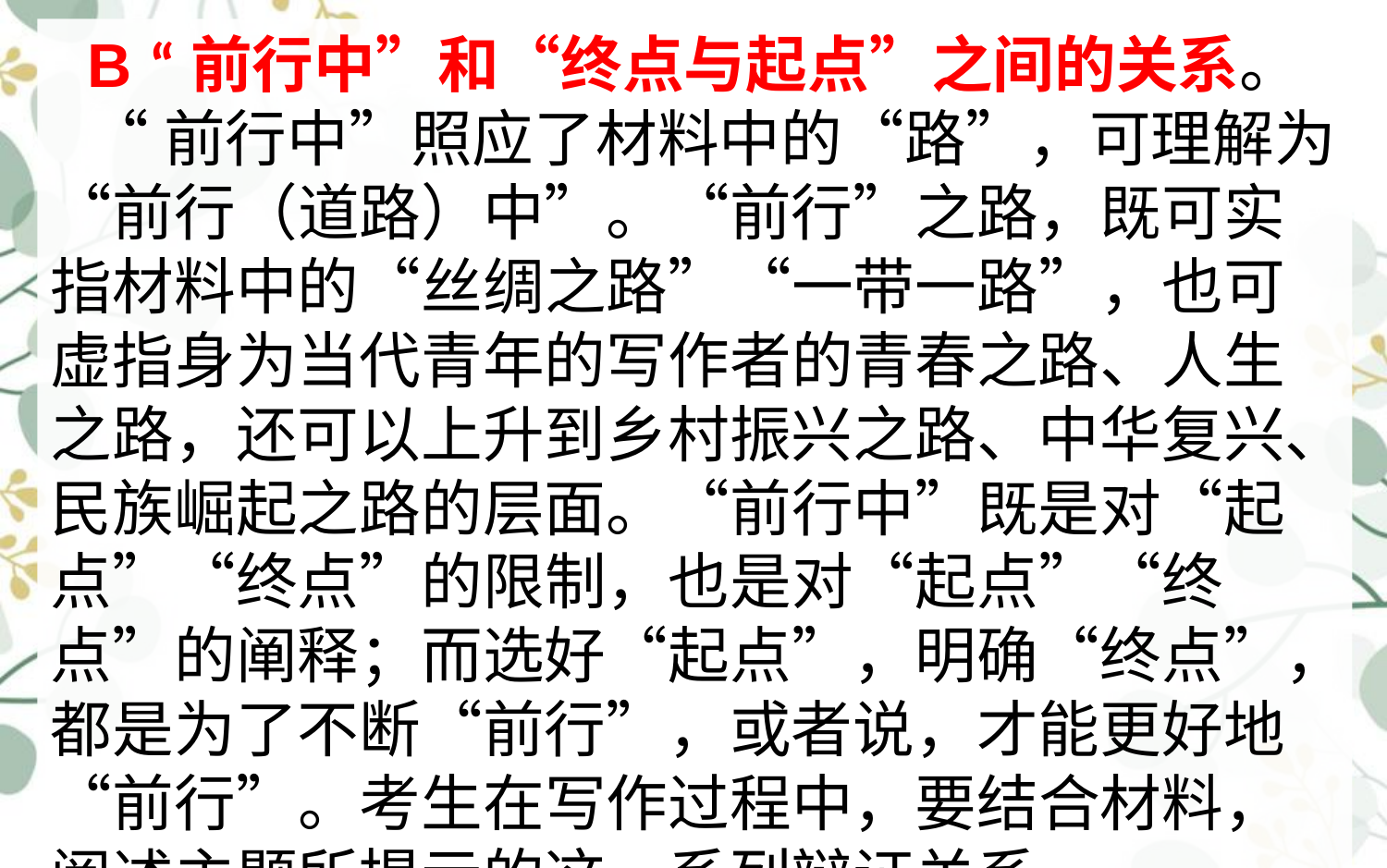

B “前行中”和“终点与起点”之间的关系。
“前行中”照应了材料中的“路”，可理解为“前行（道路）中”。“前行”之路，既可实指材料中的“丝绸之路”“一带一路”，也可虚指身为当代青年的写作者的青春之路、人生之路，还可以上升到乡村振兴之路、中华复兴、民族崛起之路的层面。“前行中”既是对“起点”“终点”的限制，也是对“起点”“终点”的阐释；而选好“起点”，明确“终点”，都是为了不断“前行”，或者说，才能更好地“前行”。考生在写作过程中，要结合材料，阐述主题所提示的这一系列辩证关系。